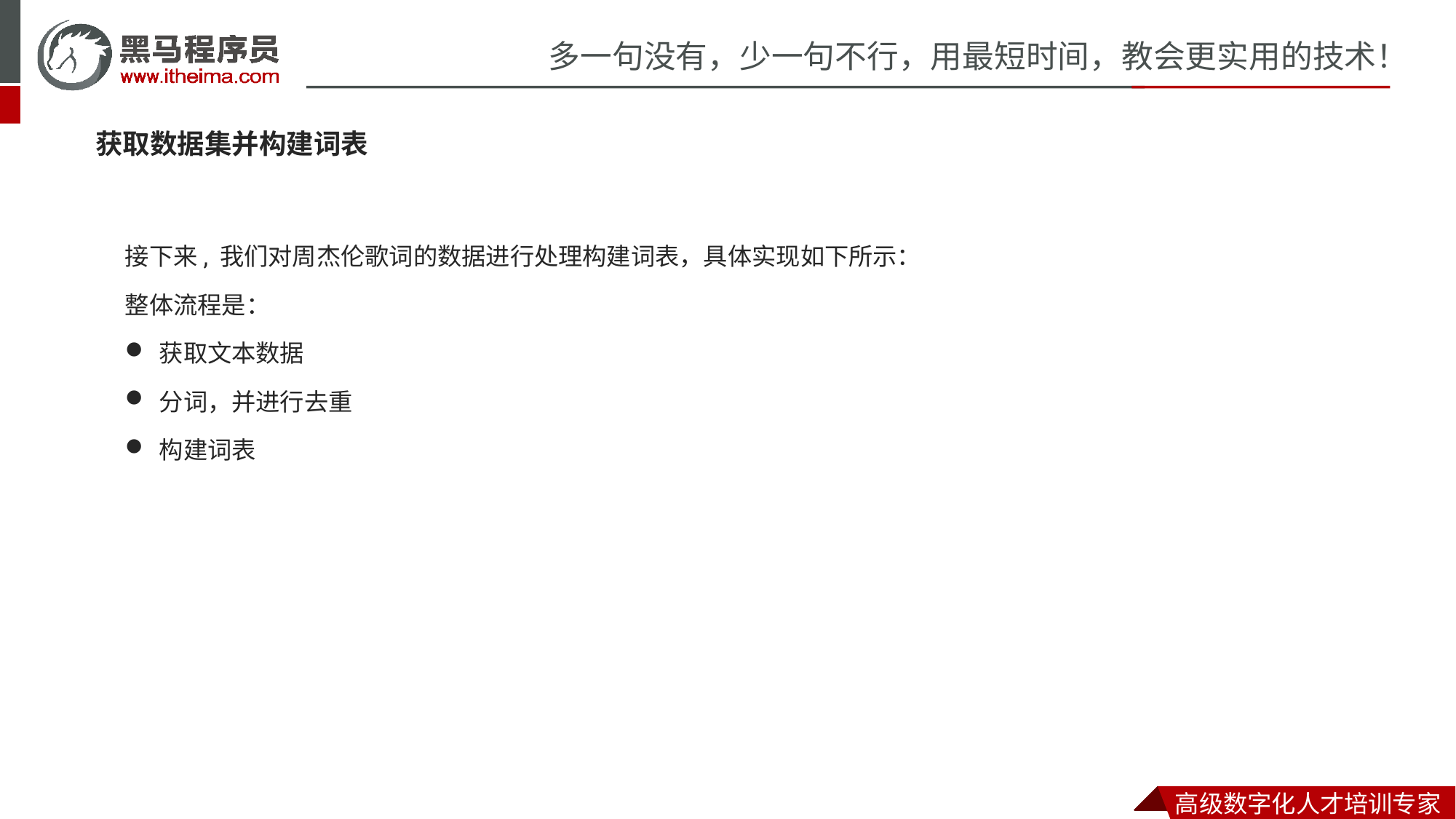

获取数据集并构建词表
接下来, 我们对周杰伦歌词的数据进行处理构建词表，具体实现如下所示：
整体流程是：
获取文本数据
分词，并进行去重
构建词表